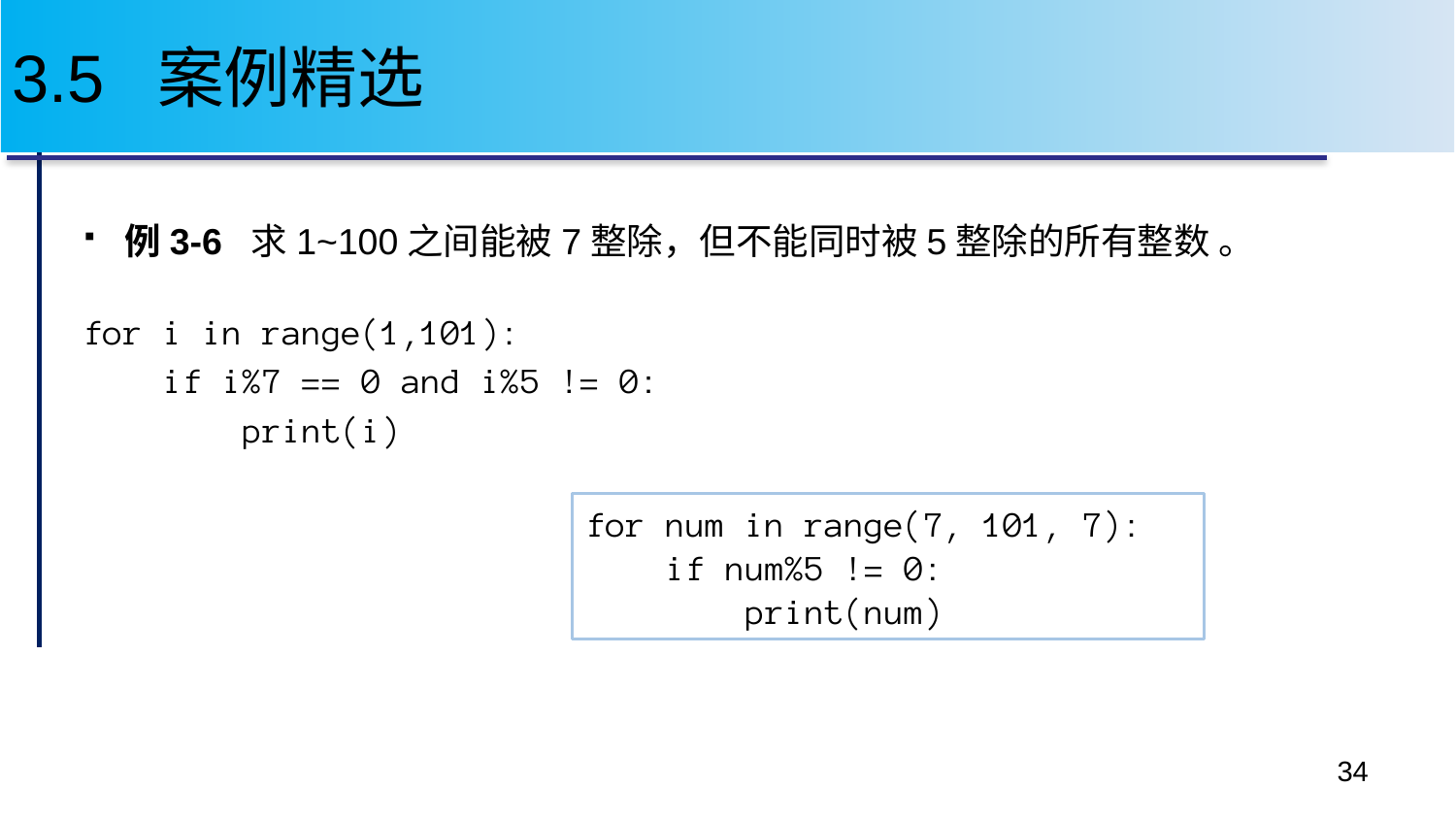

# 3.5  案例精选
例3-6  求1~100之间能被7整除，但不能同时被5整除的所有整数 。

for i in range(1,101):
    if i%7 == 0 and i%5 != 0:
        print(i)
for num in range(7, 101, 7):
    if num%5 != 0:
        print(num)
34